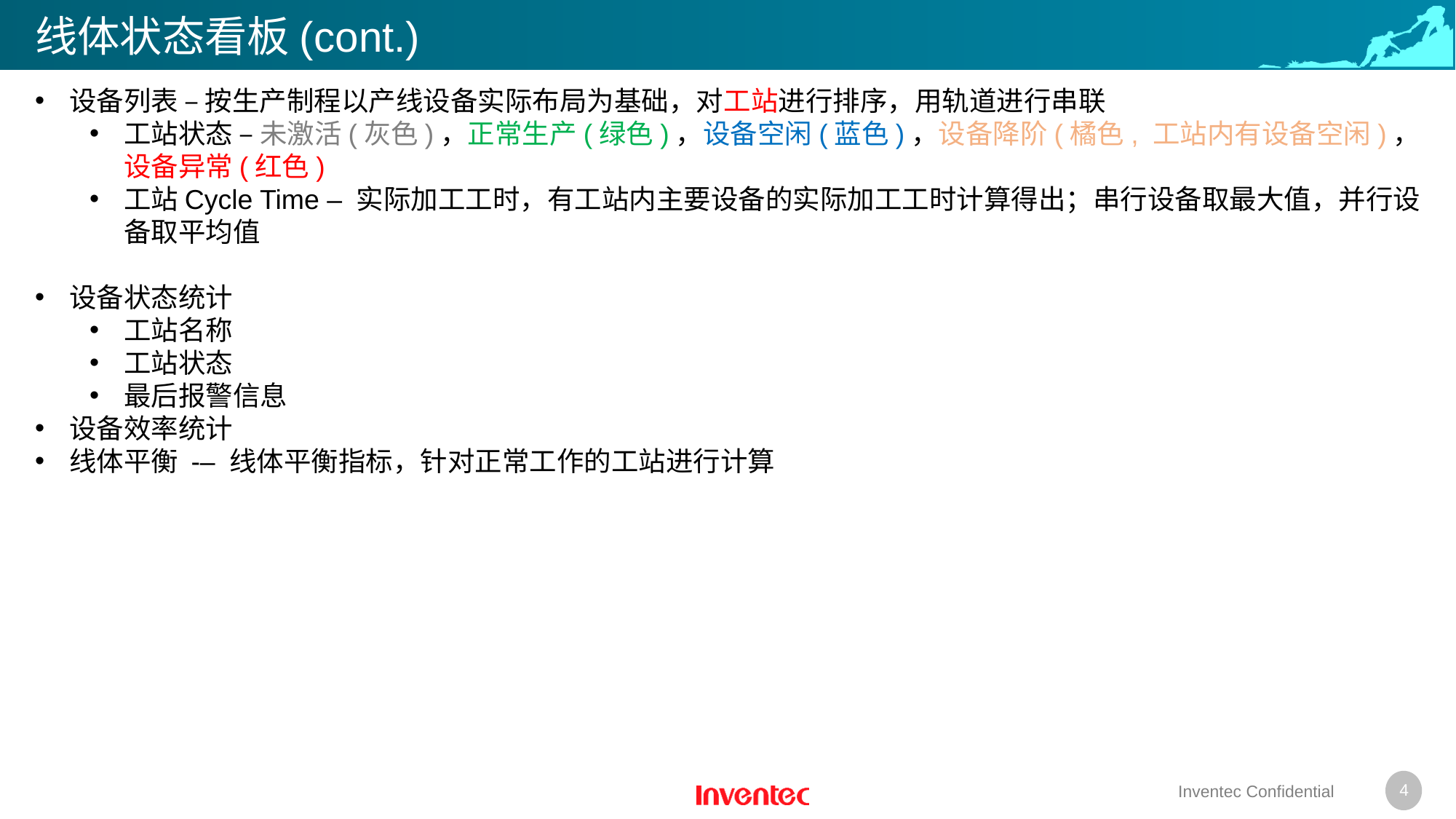

# 线体状态看板(cont.)
设备列表 – 按生产制程以产线设备实际布局为基础，对工站进行排序，用轨道进行串联
工站状态 – 未激活(灰色)，正常生产(绿色)，设备空闲(蓝色)，设备降阶(橘色, 工站内有设备空闲)，设备异常(红色)
工站Cycle Time – 实际加工工时，有工站内主要设备的实际加工工时计算得出；串行设备取最大值，并行设备取平均值

设备状态统计
工站名称
工站状态
最后报警信息
设备效率统计
线体平衡 -– 线体平衡指标，针对正常工作的工站进行计算